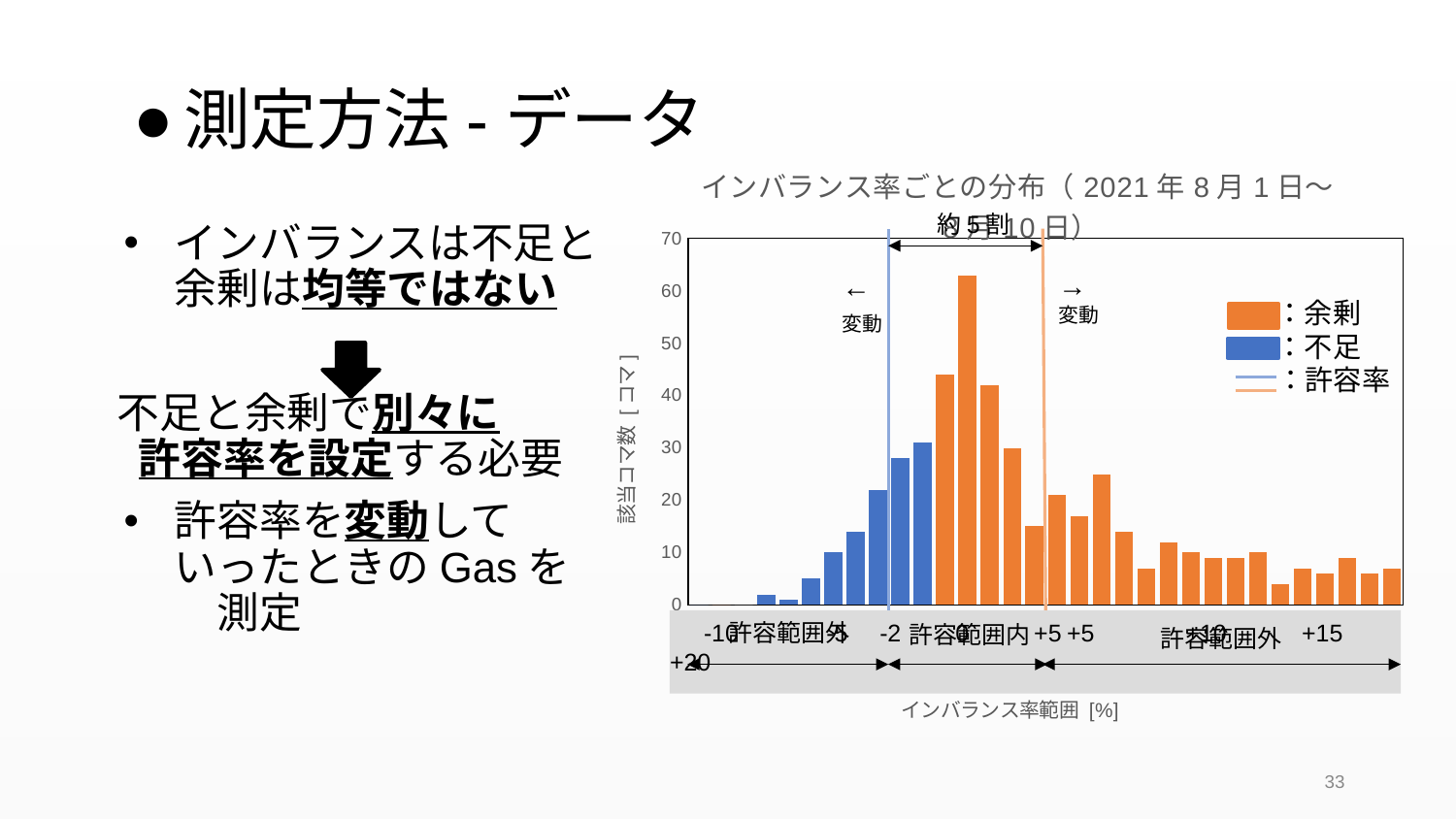

# 測定方法-データ

### Chart: インバランス率ごとの分布（2021年8月1日～8月10日）

| Category |  |
|---|---|
| <-10 | 0.0 |
| -10<X<-9 | 0.0 |
| -9<X<-8 | 0.0 |
| -8<X<-7 | 2.0 |
| -7<X<-6 | 1.0 |
| -6<X<-5 | 5.0 |
| -5<X<-4 | 10.0 |
| -4<X<-3 | 14.0 |
| -3<X<-2 | 22.0 |
| -2<X<-1 | 28.0 |
| -1<X<0 | 31.0 |
| 0<X<1 | 44.0 |
| 1<X<2 | 63.0 |
| 2<X<3 | 42.0 |
| 3<X<4 | 30.0 |
| 4<X<5 | 15.0 |
| 5<X<6 | 21.0 |
| 6<X<7 | 17.0 |
| 7<X<8 | 25.0 |
| 8<X<9 | 14.0 |
| 9<X<10 | 7.0 |
| 10<X<11 | 12.0 |
| 11<X<12 | 10.0 |
| 12<X<13 | 9.0 |
| 13<X<14 | 9.0 |
| 14<X<15 | 10.0 |
| 15<X<16 | 4.0 |
| 16<X<17 | 7.0 |
| 17<X<18 | 6.0 |
| 18<X<19 | 9.0 |
| 19<X<20 | 6.0 |
| >20 | 7.0 |
約5割
インバランスは不足と余剰は均等ではない

不足と余剰で別々に　　許容率を設定する必要
許容率を変動して　　いったときのGasを　測定
→
変動
←
変動
：余剰
：不足

：許容率
許容範囲外
許容範囲内
許容範囲外
     -10　　    -5　　       0　　　  +5　　　 +10           +15          +20
-2

+5

33